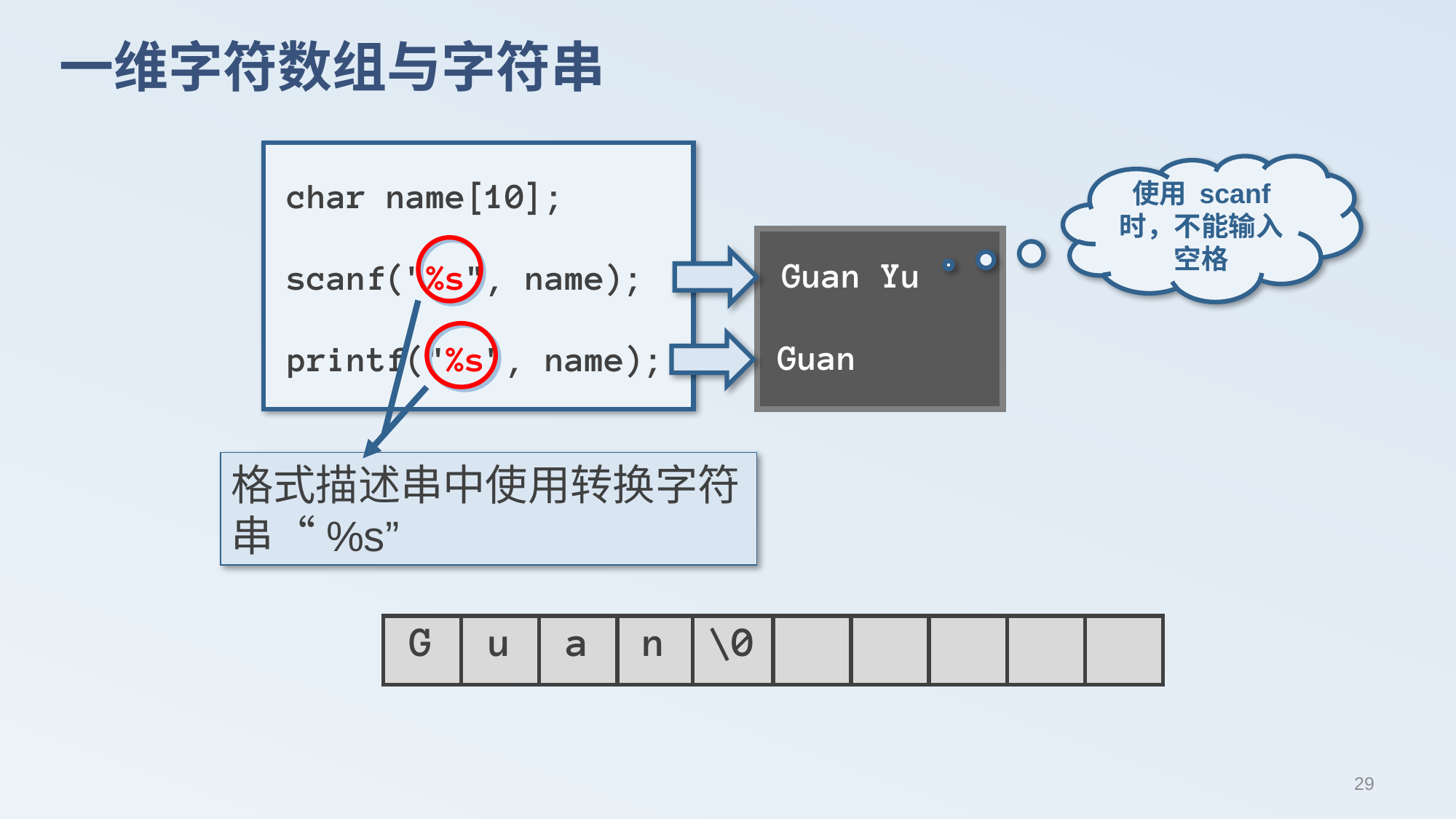

# 一维字符数组与字符串

char name[10];
使用 scanf 时，不能输入空格

scanf("%s", name);

Guan Yu

printf("%s", name);

Guan

格式描述串中使用转换字符串“%s”
| G | u | a | n | \0 |  |  |  |  |  |
| --- | --- | --- | --- | --- | --- | --- | --- | --- | --- |